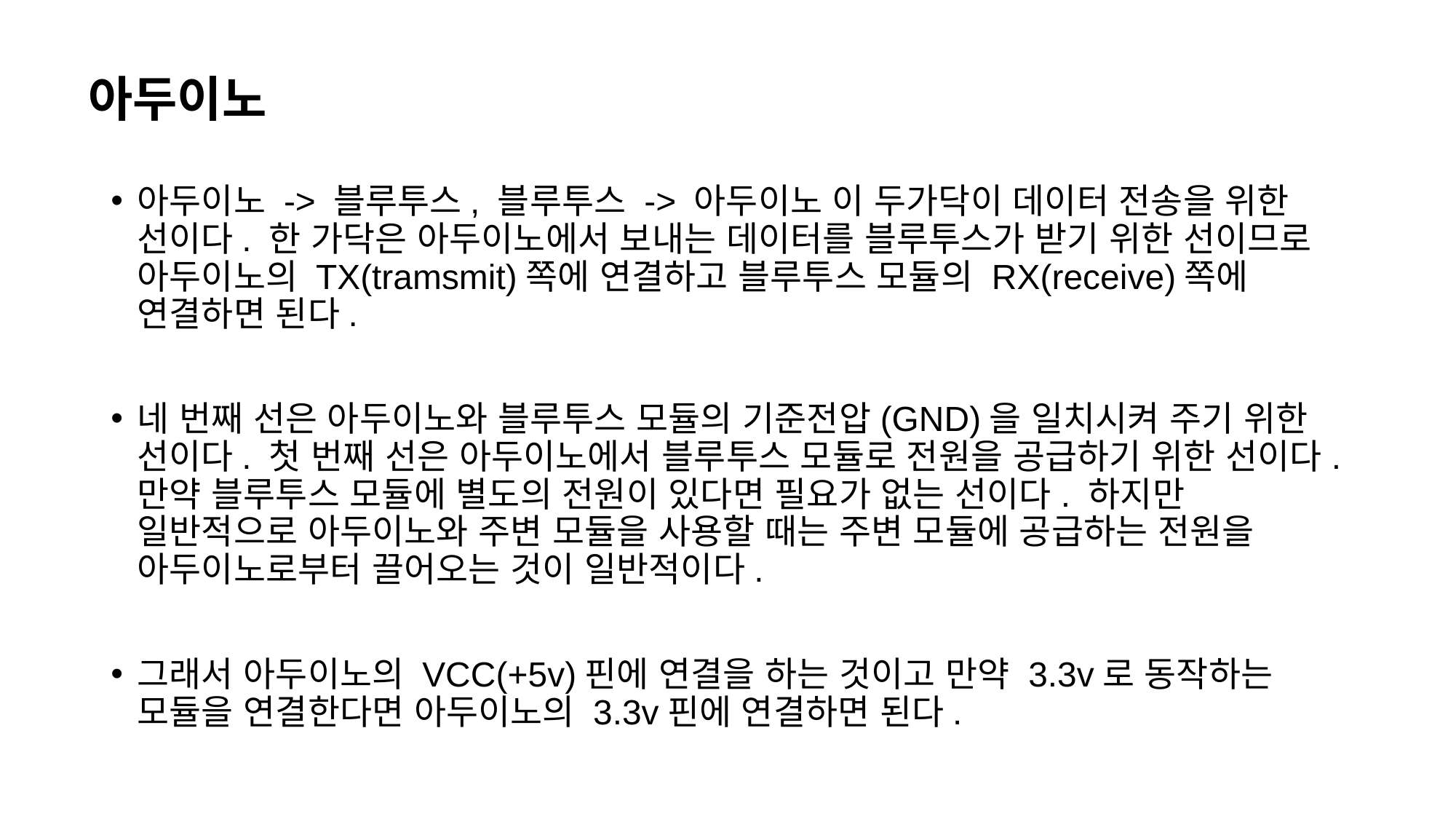

아두이노
아두이노 -> 블루투스, 블루투스 -> 아두이노 이 두가닥이 데이터 전송을 위한 선이다. 한 가닥은 아두이노에서 보내는 데이터를 블루투스가 받기 위한 선이므로 아두이노의 TX(tramsmit)쪽에 연결하고 블루투스 모듈의 RX(receive)쪽에 연결하면 된다.

네 번째 선은 아두이노와 블루투스 모듈의 기준전압(GND)을 일치시켜 주기 위한 선이다. 첫 번째 선은 아두이노에서 블루투스 모듈로 전원을 공급하기 위한 선이다. 만약 블루투스 모듈에 별도의 전원이 있다면 필요가 없는 선이다. 하지만 일반적으로 아두이노와 주변 모듈을 사용할 때는 주변 모듈에 공급하는 전원을 아두이노로부터 끌어오는 것이 일반적이다.

그래서 아두이노의 VCC(+5v)핀에 연결을 하는 것이고 만약 3.3v로 동작하는 모듈을 연결한다면 아두이노의 3.3v핀에 연결하면 된다.